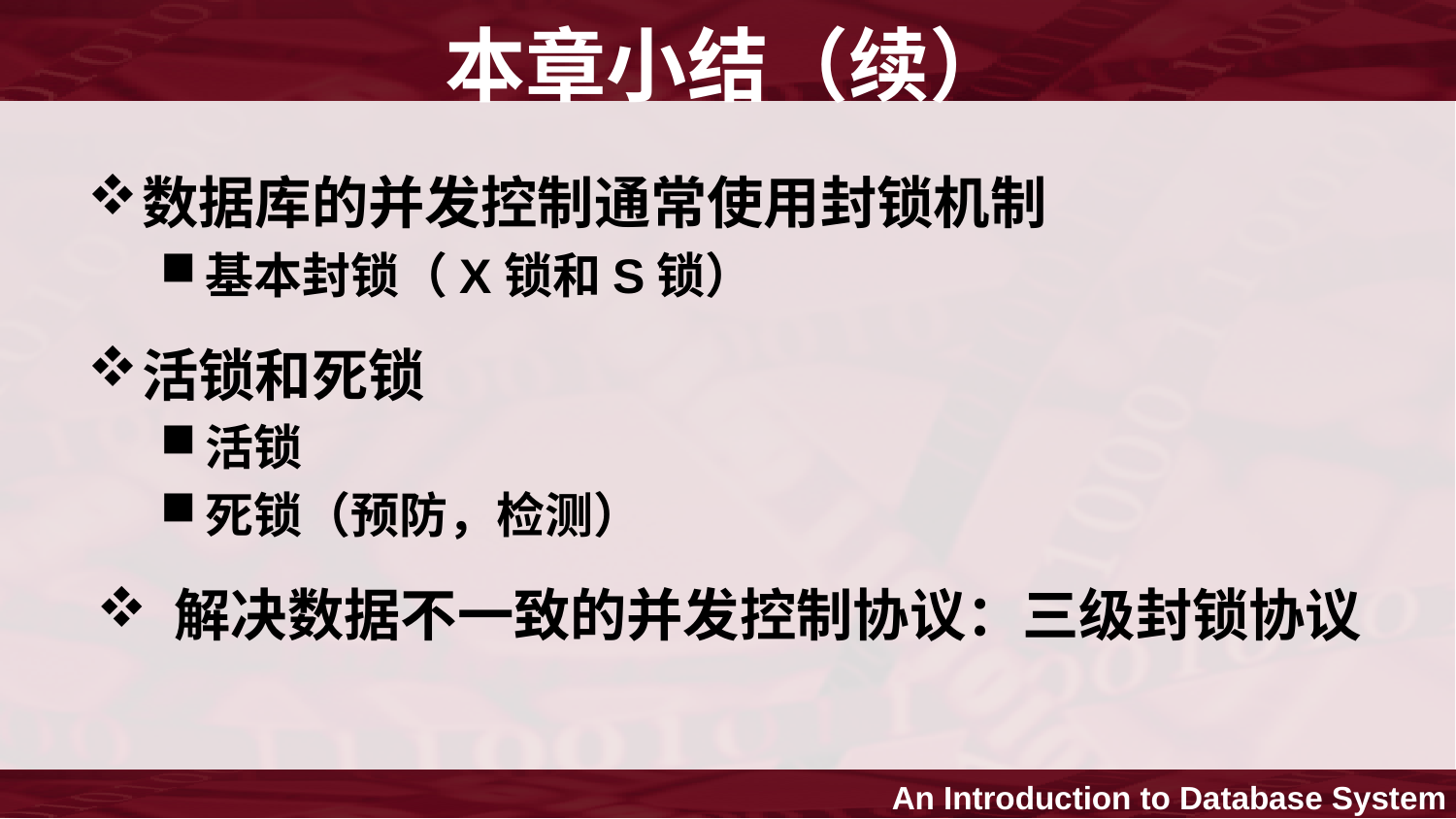

# 本章小结（续）
数据库的并发控制通常使用封锁机制
基本封锁（X锁和S锁）
活锁和死锁
活锁
死锁（预防，检测）
 解决数据不一致的并发控制协议：三级封锁协议